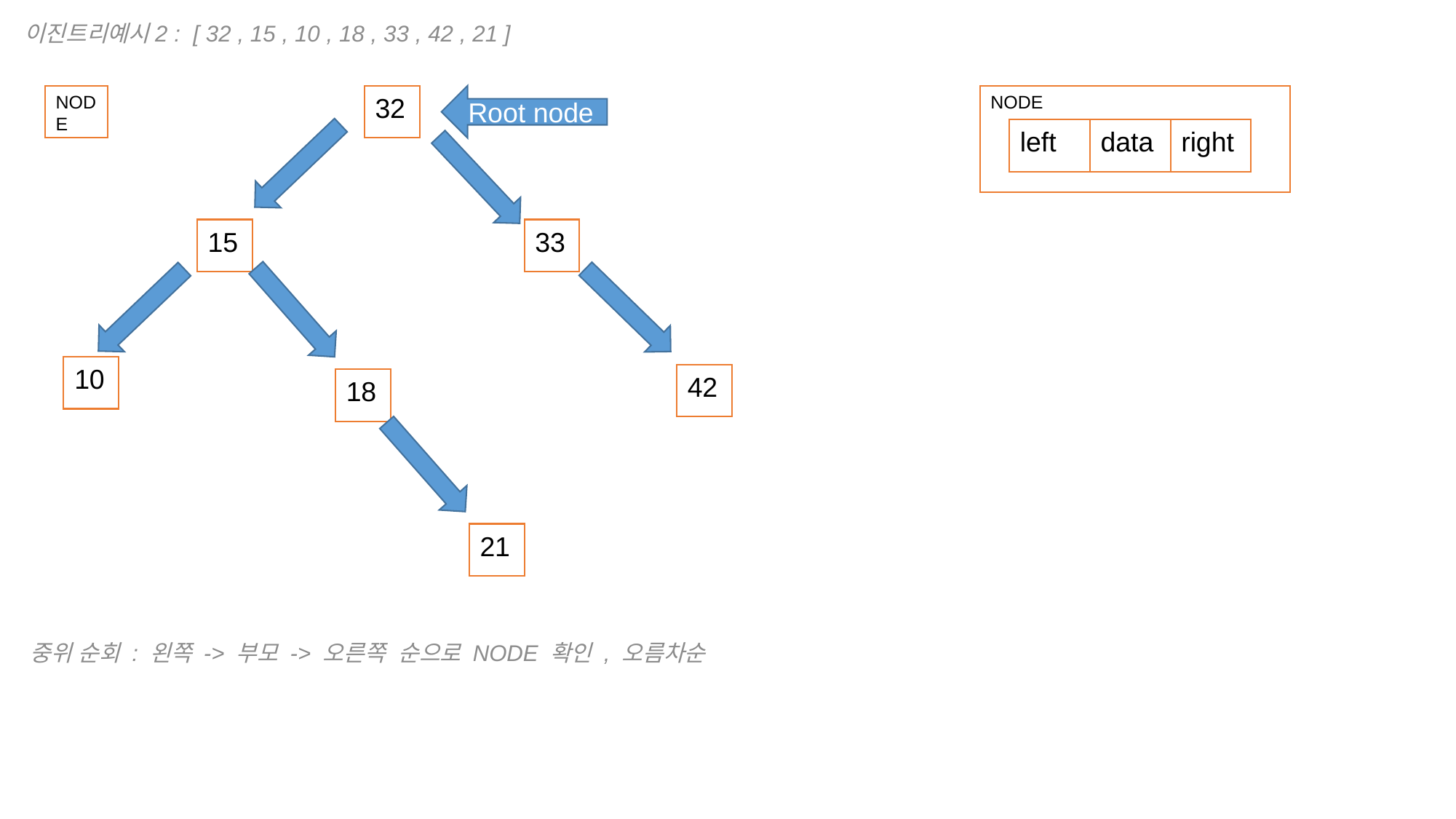

이진트리예시2 :  [ 32 , 15 , 10 , 18 , 33 , 42 , 21 ]
NODE
NODE
Root node
32
right
left
data

33
15

10
42
18

21
중위 순회 : 왼쪽 -> 부모 -> 오른쪽  순으로 NODE 확인 , 오름차순